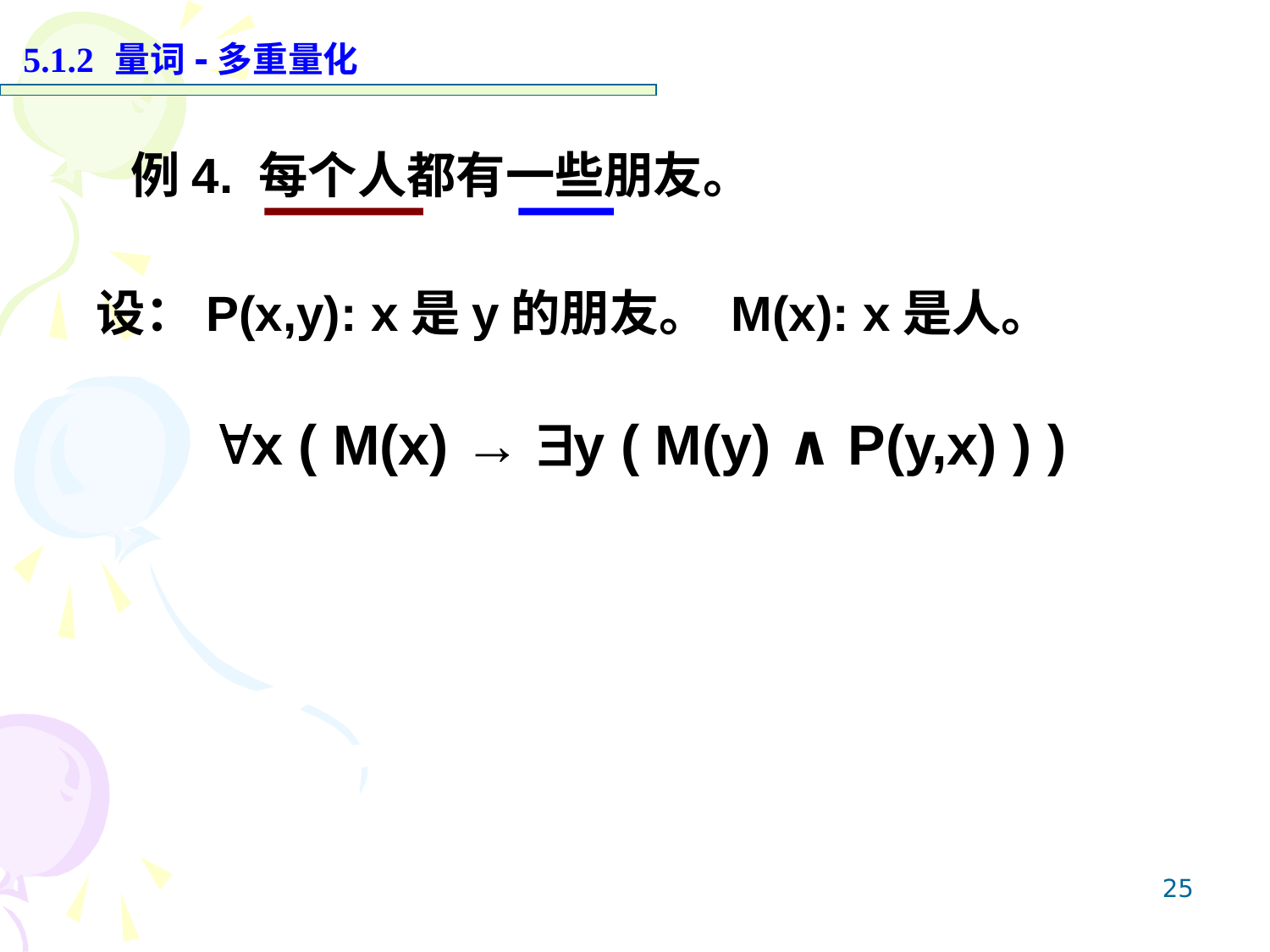

5.1.2 量词-多重量化

例4. 每个人都有一些朋友。

设：P(x,y): x是y的朋友。 M(x): x是人。
∀x ( M(x) → ∃y ( M(y) ∧ P(y,x) ) )
25